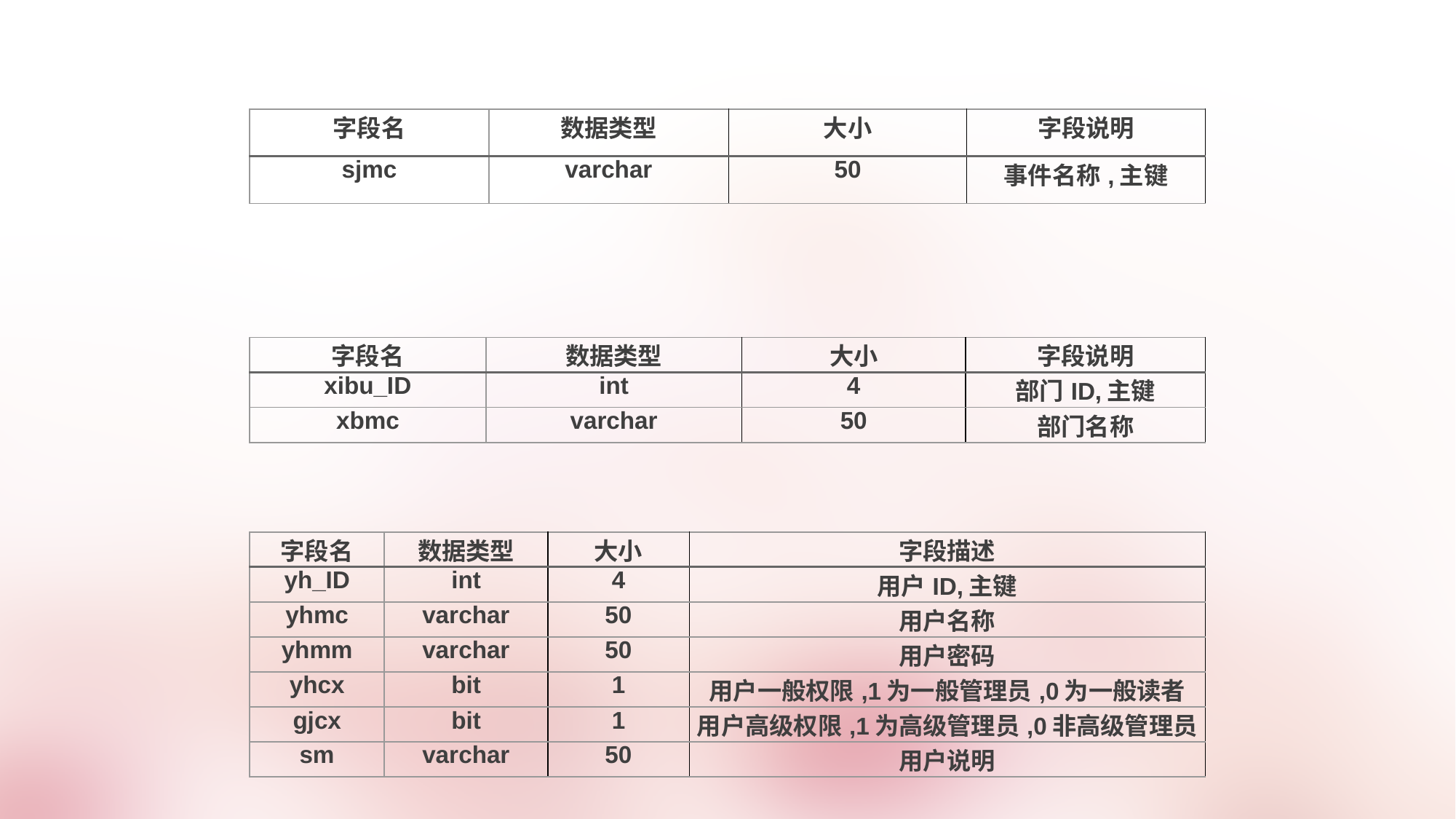

| 字段名 | 数据类型 | 大小 | 字段说明 |
| --- | --- | --- | --- |
| sjmc | varchar | 50 | 事件名称,主键 |
| 字段名 | 数据类型 | 大小 | 字段说明 |
| --- | --- | --- | --- |
| xibu\_ID | int | 4 | 部门ID,主键 |
| xbmc | varchar | 50 | 部门名称 |
| 字段名 | 数据类型 | 大小 | 字段描述 |
| --- | --- | --- | --- |
| yh\_ID | int | 4 | 用户ID,主键 |
| yhmc | varchar | 50 | 用户名称 |
| yhmm | varchar | 50 | 用户密码 |
| yhcx | bit | 1 | 用户一般权限,1为一般管理员,0为一般读者 |
| gjcx | bit | 1 | 用户高级权限,1为高级管理员,0非高级管理员 |
| sm | varchar | 50 | 用户说明 |